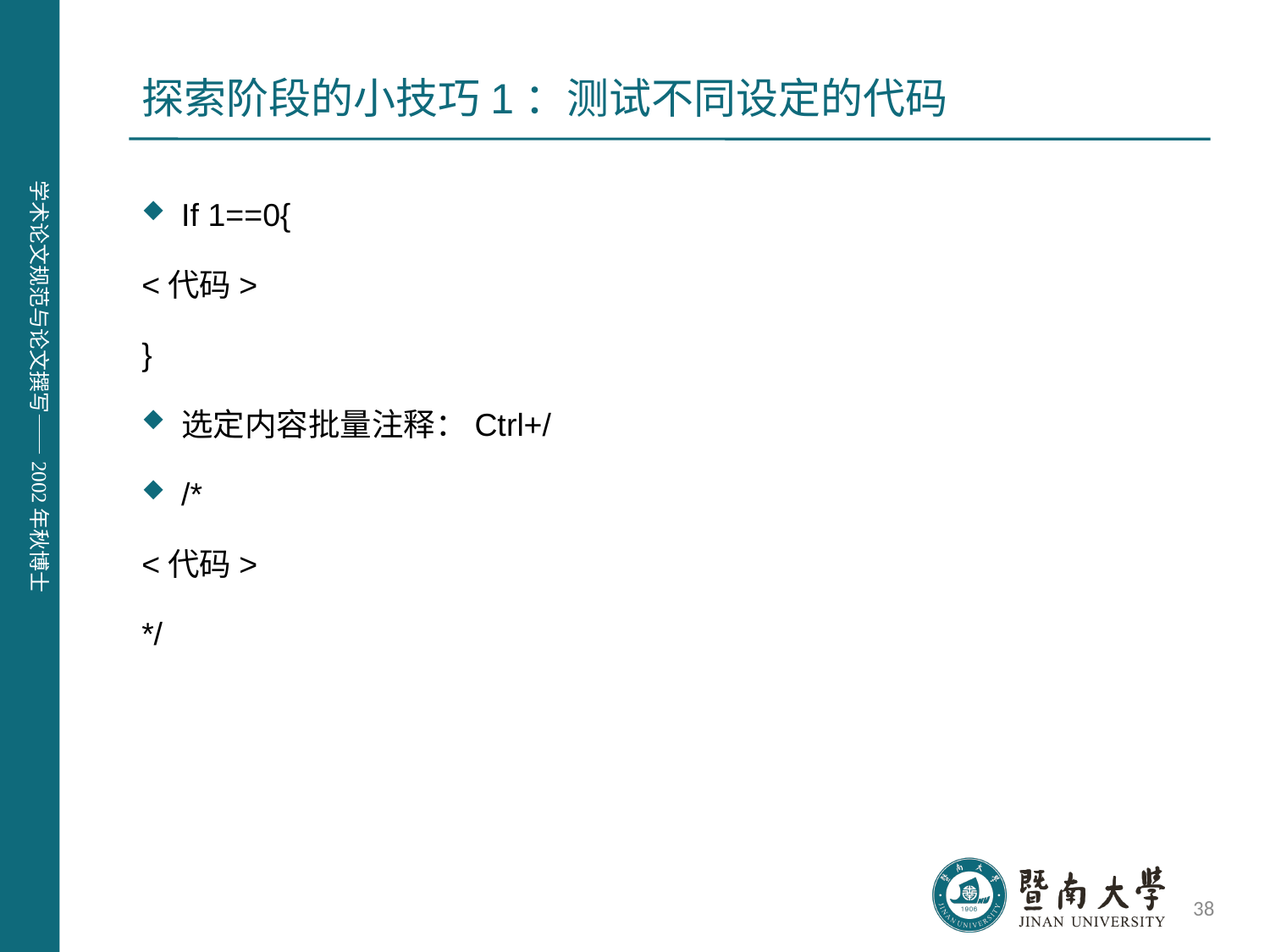

# 探索阶段的小技巧1：测试不同设定的代码
If 1==0{
<代码>
}
选定内容批量注释：Ctrl+/
/*
<代码>
*/
38